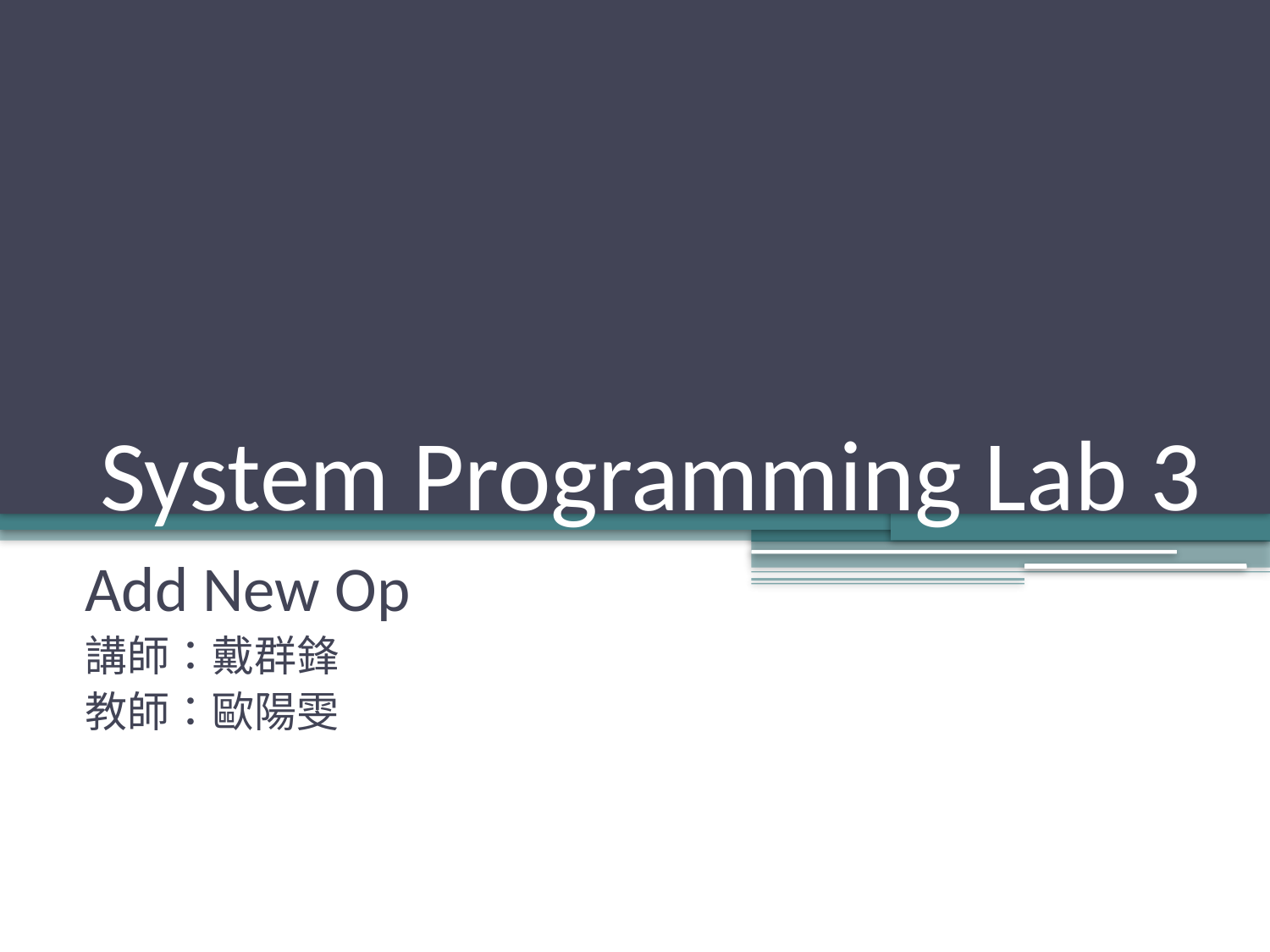

# System Programming Lab 3
Add New Op
講師：戴群鋒
教師：歐陽雯